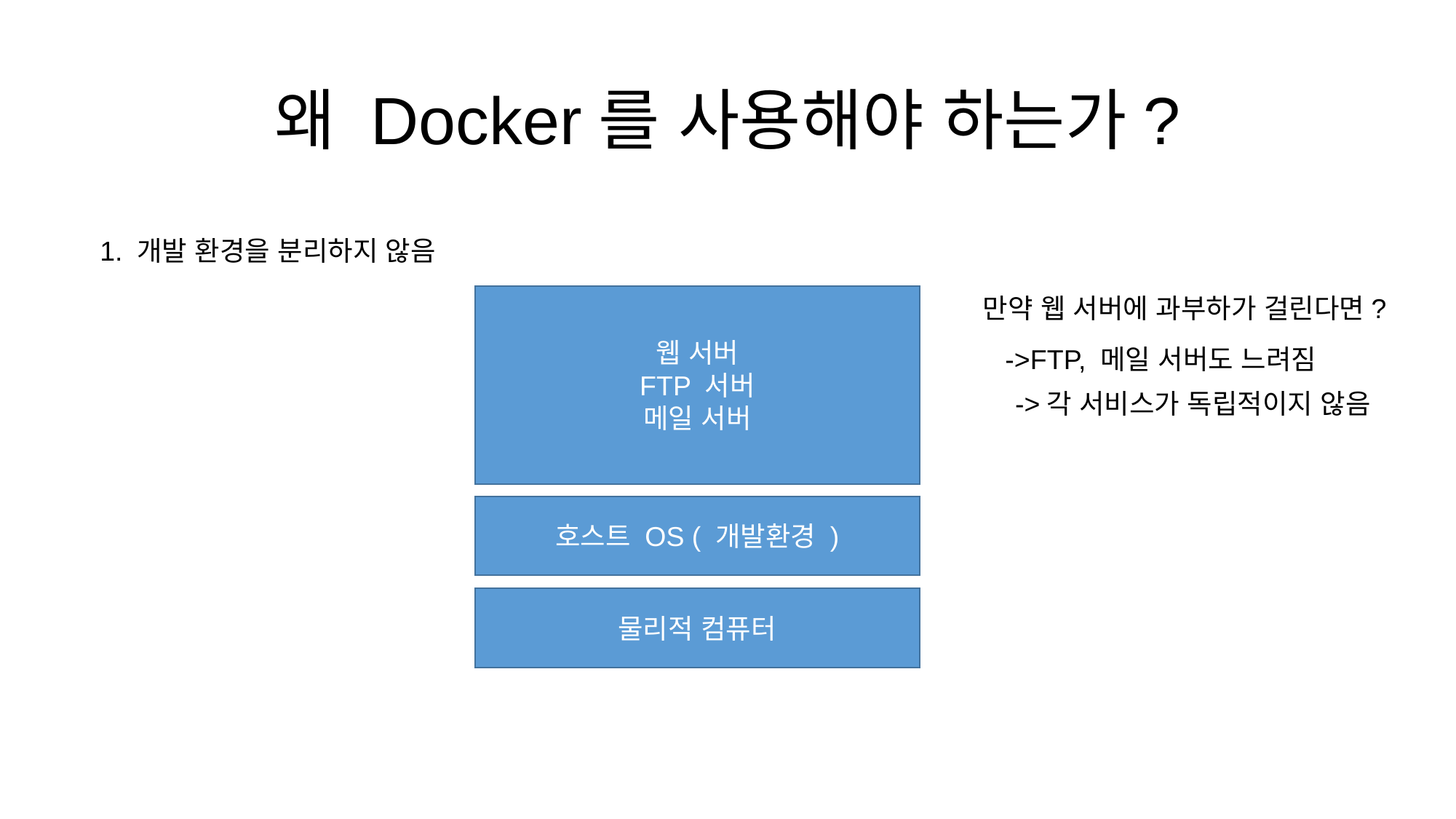

# 왜 Docker를 사용해야 하는가?
1. 개발 환경을 분리하지 않음
웹 서버
FTP 서버
메일 서버
웹 서버
FTP 서버
메일 서버
만약 웹 서버에 과부하가 걸린다면?
->FTP, 메일 서버도 느려짐
->각 서비스가 독립적이지 않음
호스트 OS ( 개발환경 )
물리적 컴퓨터